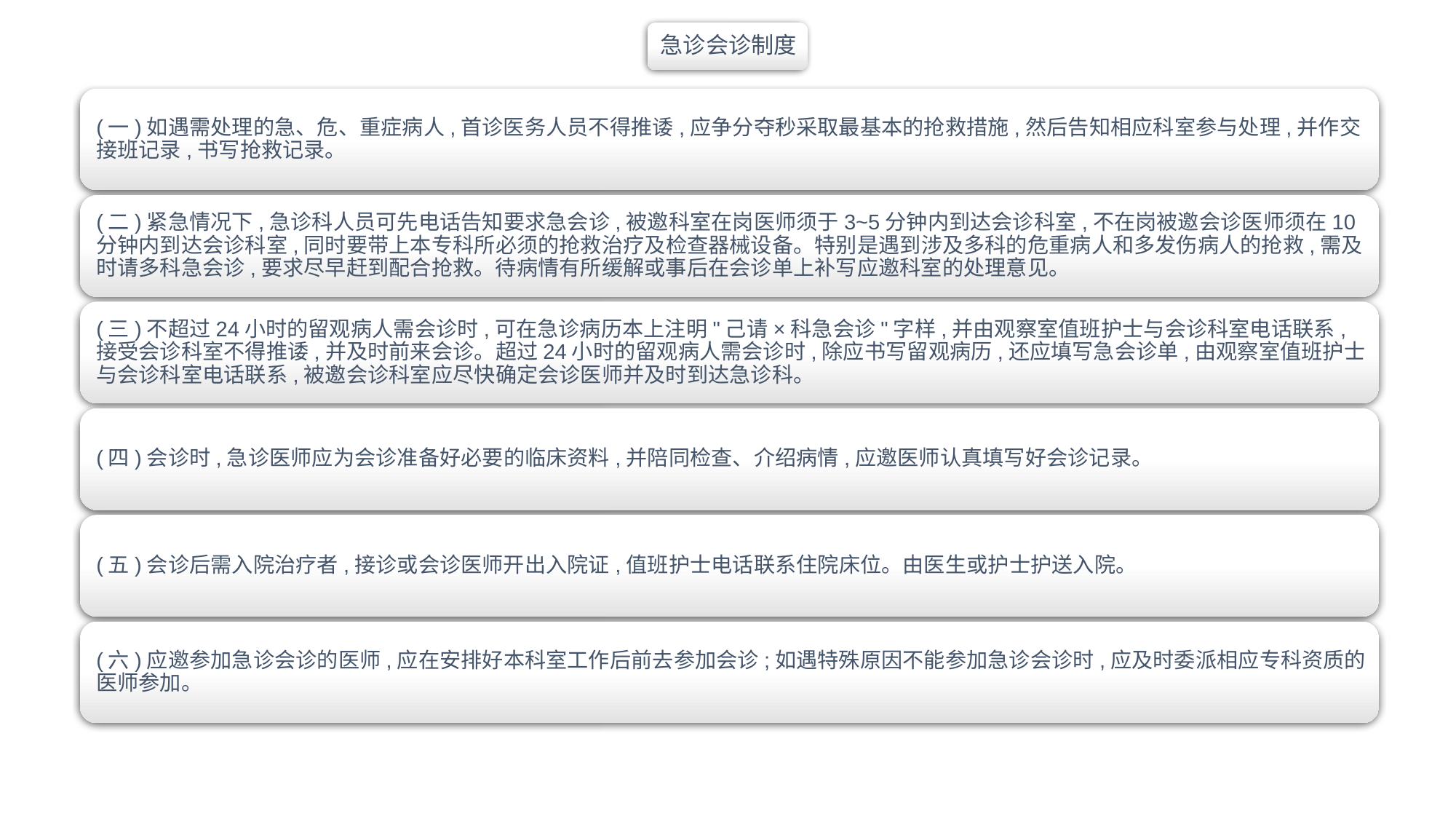

急诊会诊制度
(一)如遇需处理的急、危、重症病人,首诊医务人员不得推诿,应争分夺秒采取最基本的抢救措施,然后告知相应科室参与处理,并作交接班记录,书写抢救记录。
(二)紧急情况下,急诊科人员可先电话告知要求急会诊,被邀科室在岗医师须于3~5分钟内到达会诊科室,不在岗被邀会诊医师须在10分钟内到达会诊科室,同时要带上本专科所必须的抢救治疗及检查器械设备。特别是遇到涉及多科的危重病人和多发伤病人的抢救,需及时请多科急会诊,要求尽早赶到配合抢救。待病情有所缓解或事后在会诊单上补写应邀科室的处理意见。
(三)不超过24小时的留观病人需会诊时,可在急诊病历本上注明"己请×科急会诊"字样,并由观察室值班护士与会诊科室电话联系,接受会诊科室不得推诿,并及时前来会诊。超过24小时的留观病人需会诊时,除应书写留观病历,还应填写急会诊单,由观察室值班护士与会诊科室电话联系,被邀会诊科室应尽快确定会诊医师并及时到达急诊科。
(四)会诊时,急诊医师应为会诊准备好必要的临床资料,并陪同检查、介绍病情,应邀医师认真填写好会诊记录。
(五)会诊后需入院治疗者,接诊或会诊医师开出入院证,值班护士电话联系住院床位。由医生或护士护送入院。
(六)应邀参加急诊会诊的医师,应在安排好本科室工作后前去参加会诊;如遇特殊原因不能参加急诊会诊时,应及时委派相应专科资质的医师参加。